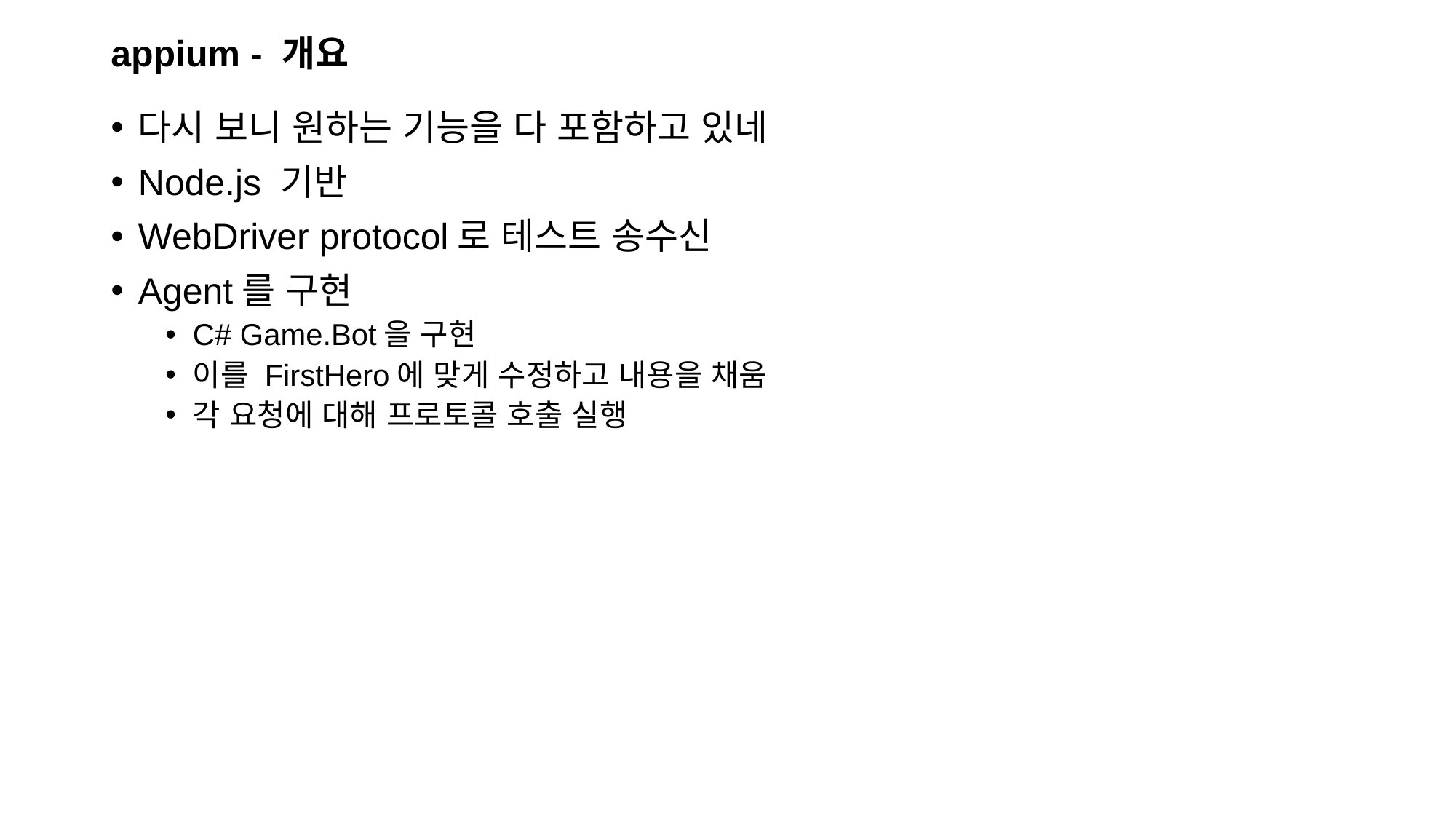

# appium - 개요
다시 보니 원하는 기능을 다 포함하고 있네
Node.js 기반
WebDriver protocol로 테스트 송수신
Agent를 구현
C# Game.Bot을 구현
이를 FirstHero에 맞게 수정하고 내용을 채움
각 요청에 대해 프로토콜 호출 실행